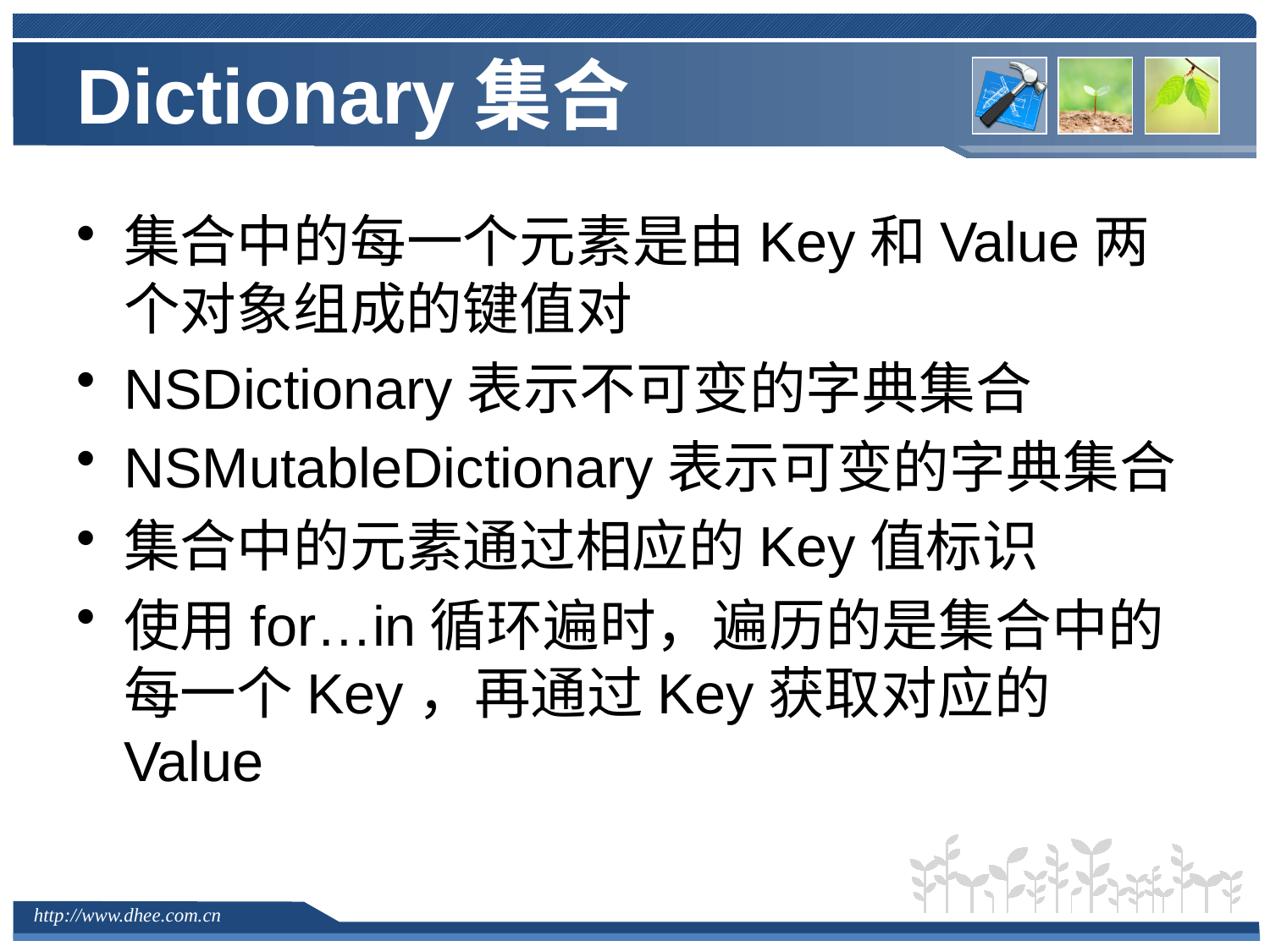

# Dictionary集合
集合中的每一个元素是由Key和Value两个对象组成的键值对
NSDictionary表示不可变的字典集合
NSMutableDictionary表示可变的字典集合
集合中的元素通过相应的Key值标识
使用for…in循环遍时，遍历的是集合中的每一个Key，再通过Key获取对应的Value